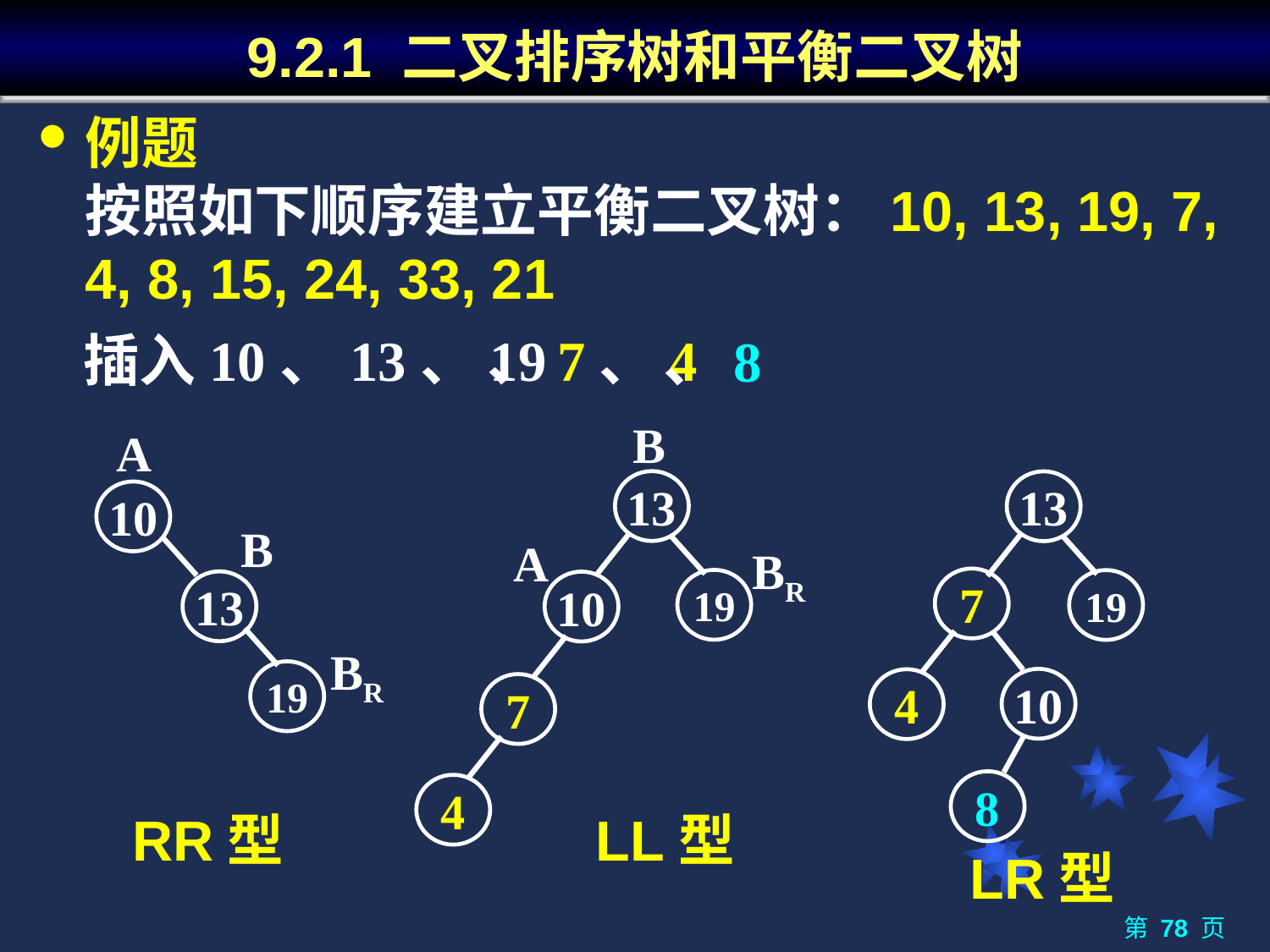

# 9.2.1 二叉排序树和平衡二叉树
例题
	按照如下顺序建立平衡二叉树：10, 13, 19, 7, 4, 8, 15, 24, 33, 21
插入10、13、19
、7、4
、8
B
A
13
13
10
B
A

BR

7
19
19
13
10

BR

19
10
4
7

8
4
RR型
LL型
LR型
第 78 页